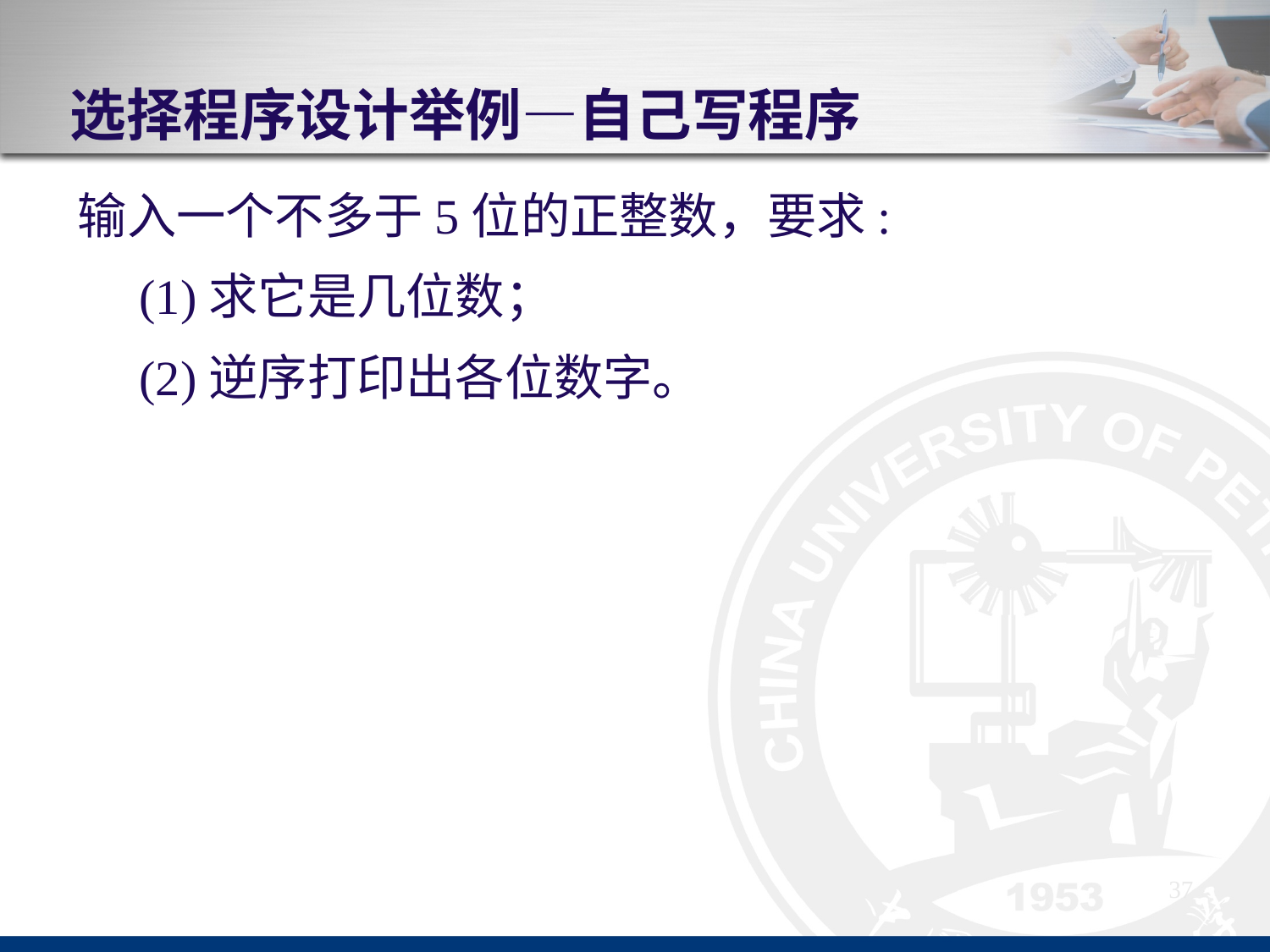

# 选择程序设计举例—自己写程序
输入一个不多于5位的正整数，要求:
     (1)求它是几位数；
     (2)逆序打印出各位数字。
37